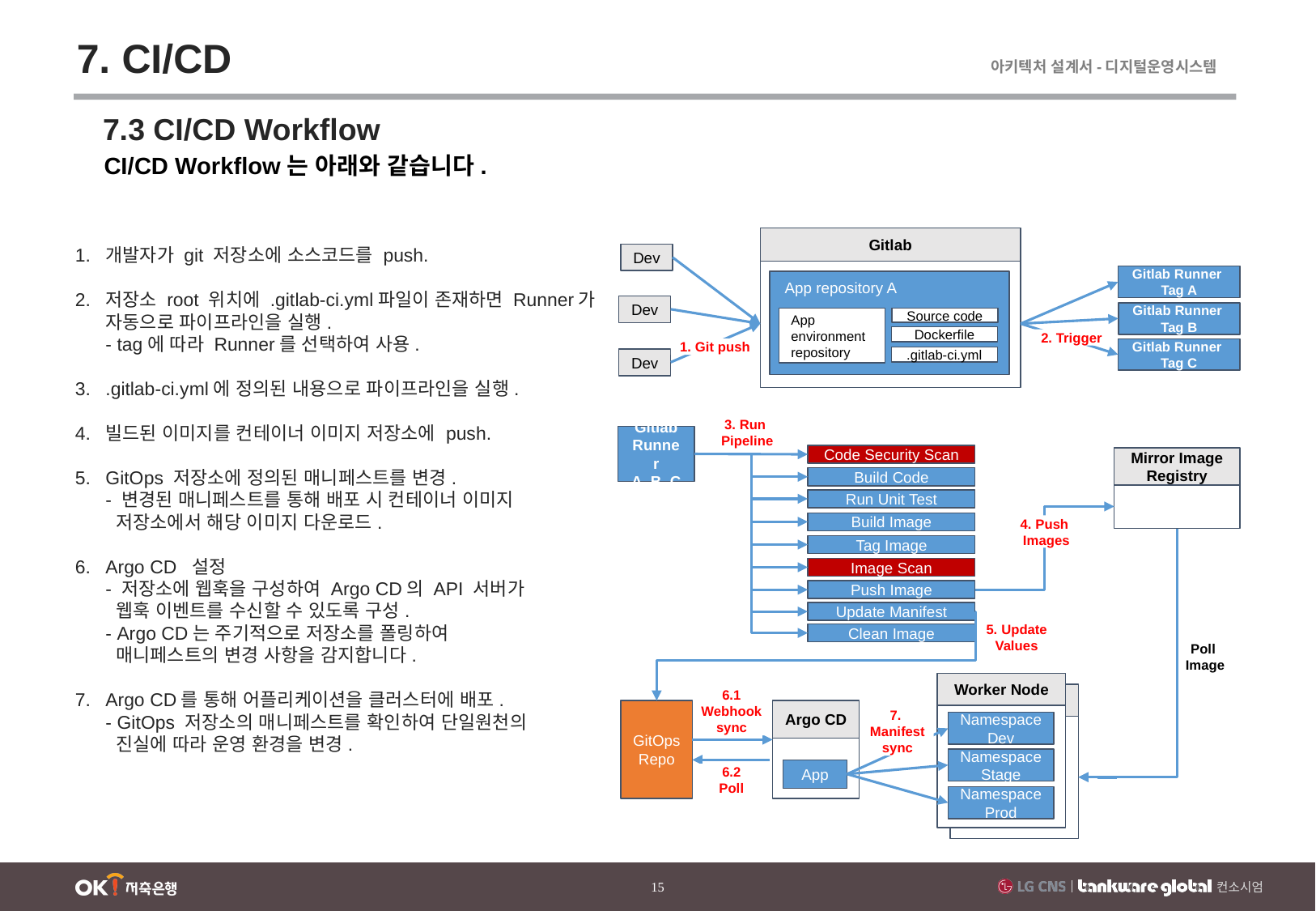

7. CI/CD
7.3 CI/CD Workflow
CI/CD Workflow는 아래와 같습니다.
Gitlab
Dev

Gitlab Runner
Tag A
App repository A

Dev
Gitlab Runner
Tag B
App
environment
repository
Source code
Dockerfile
2. Trigger
1. Git push
Gitlab Runner
Tag C
.gitlab-ci.yml
Dev
개발자가 git 저장소에 소스코드를 push.
저장소 root 위치에 .gitlab-ci.yml파일이 존재하면 Runner가 자동으로 파이프라인을 실행.
- tag에 따라 Runner를 선택하여 사용.
.gitlab-ci.yml에 정의된 내용으로 파이프라인을 실행.
빌드된 이미지를 컨테이너 이미지 저장소에 push.
GitOps 저장소에 정의된 매니페스트를 변경.
- 변경된 매니페스트를 통해 배포 시 컨테이너 이미지
  저장소에서 해당 이미지 다운로드.
Argo CD  설정
- 저장소에 웹훅을 구성하여 Argo CD의 API 서버가
  웹훅 이벤트를 수신할 수 있도록 구성.
- Argo CD는 주기적으로 저장소를 폴링하여
  매니페스트의 변경 사항을 감지합니다.
Argo CD를 통해 어플리케이션을 클러스터에 배포.
- GitOps 저장소의 매니페스트를 확인하여 단일원천의
  진실에 따라 운영 환경을 변경.

3. Run
Pipeline
Gitlab Runner
A, B, C
Code Security Scan
Mirror Image
Registry
Build Code

Run Unit Test
Build Image
4. Push
Images
Tag Image
Image Scan
Push Image
Update Manifest
5. Update
Values
Clean Image
Poll
Image
Worker Node

6.1
Webhook
sync
GitOps
Repo
Argo CD

7.
Manifest
sync
Namespace
Dev

Namespace
Stage
App
6.2
Poll
Namespace
Prod
15